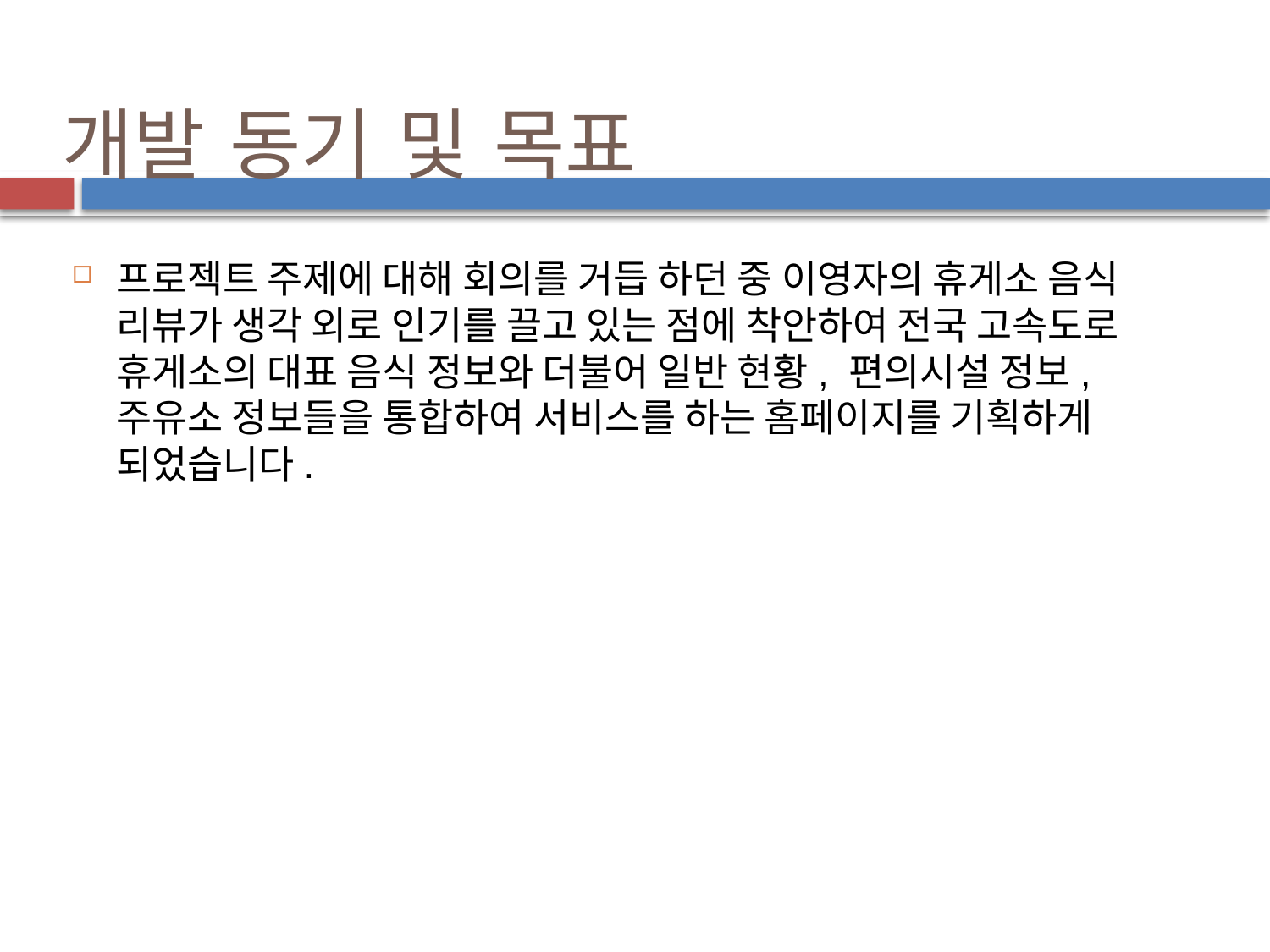

개발 동기 및 목표
프로젝트 주제에 대해 회의를 거듭 하던 중 이영자의 휴게소 음식 리뷰가 생각 외로 인기를 끌고 있는 점에 착안하여 전국 고속도로 휴게소의 대표 음식 정보와 더불어 일반 현황, 편의시설 정보, 주유소 정보들을 통합하여 서비스를 하는 홈페이지를 기획하게 되었습니다.